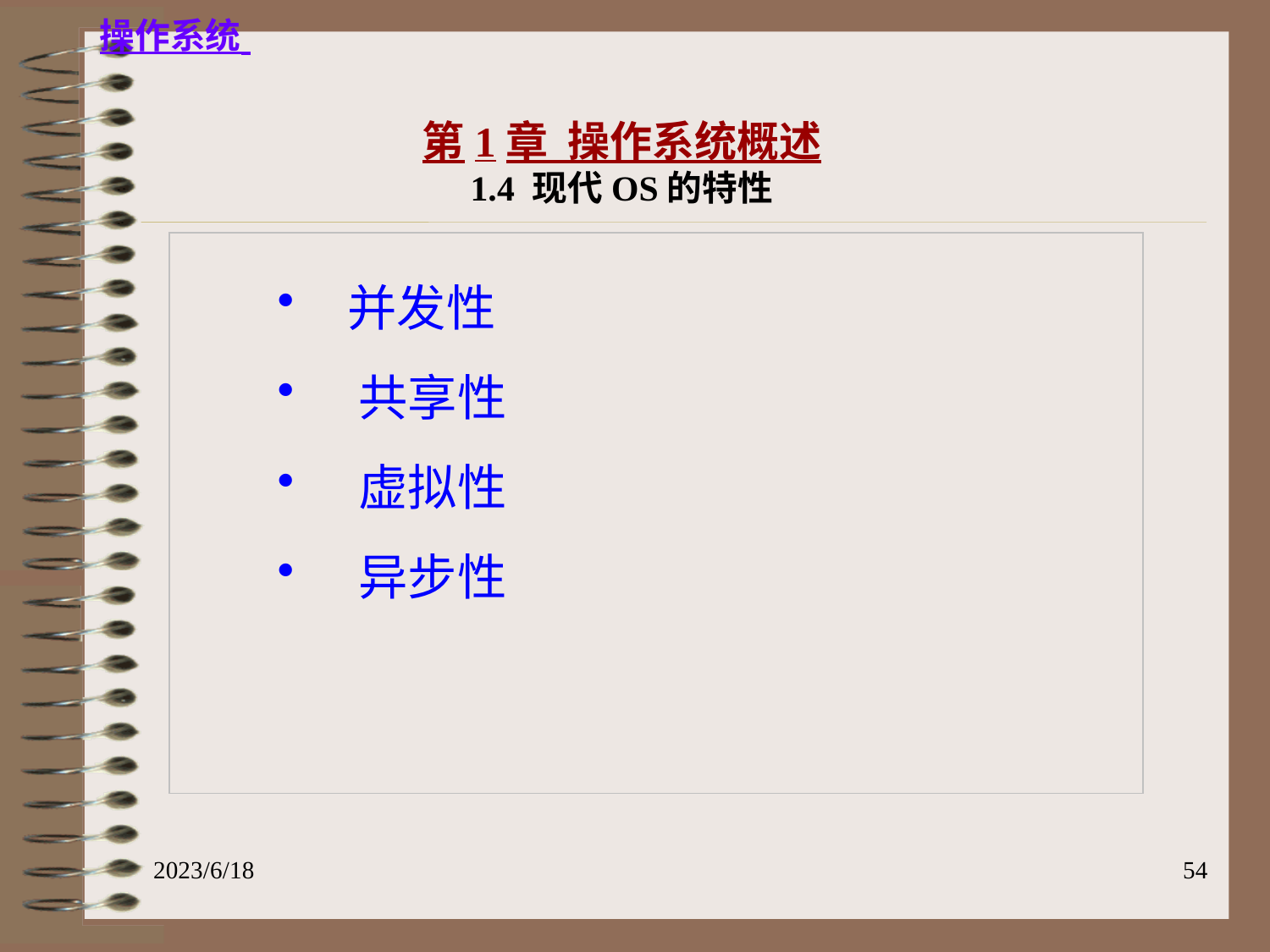

第1章  操作系统概述
1.4 现代OS的特性

 并发性
  共享性
  虚拟性
  异步性
2023/6/18
54